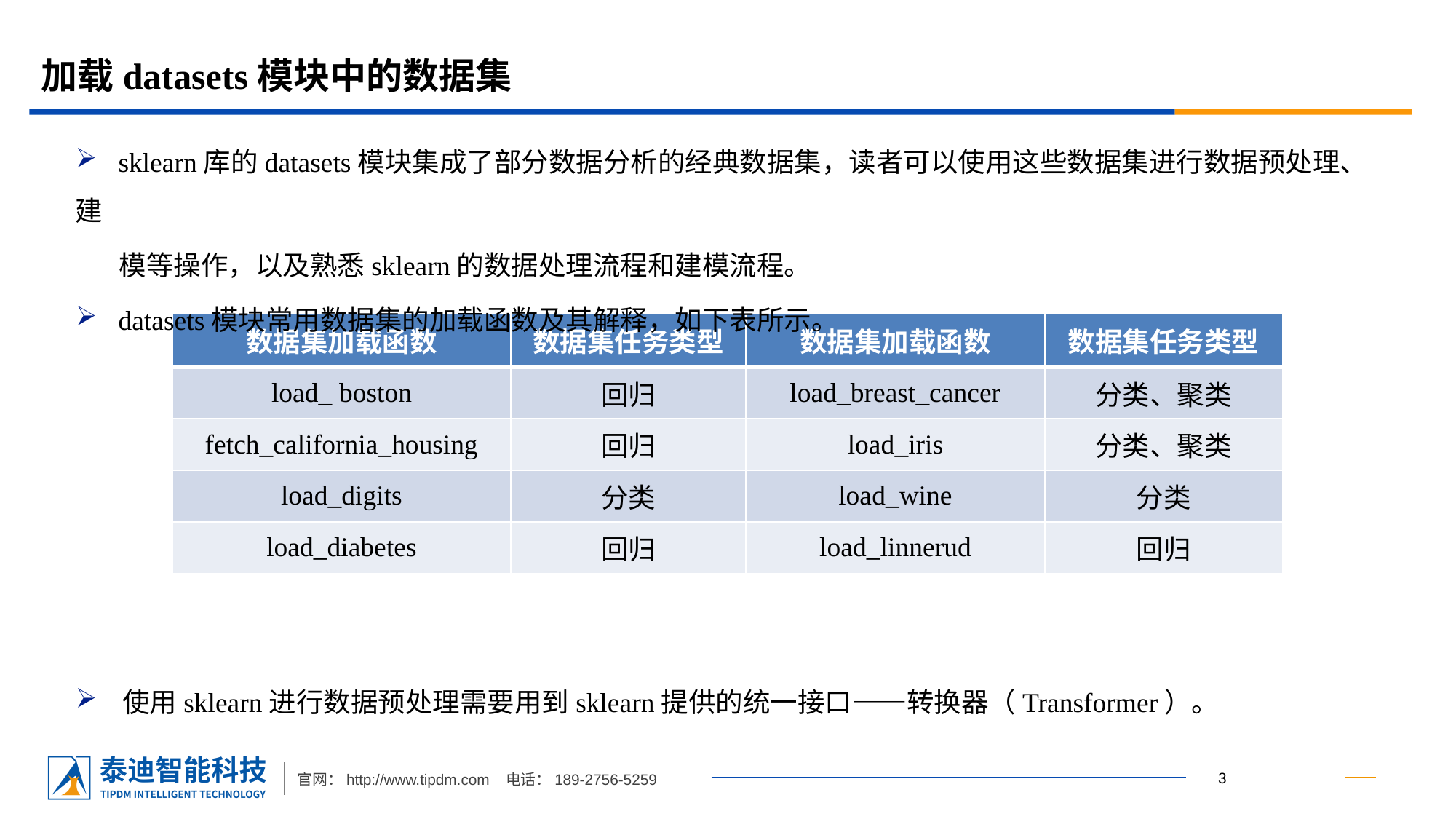

# 加载datasets模块中的数据集
   sklearn库的datasets模块集成了部分数据分析的经典数据集，读者可以使用这些数据集进行数据预处理、建
      模等操作，以及熟悉sklearn的数据处理流程和建模流程。
   datasets模块常用数据集的加载函数及其解释，如下表所示。

   使用sklearn进行数据预处理需要用到sklearn提供的统一接口——转换器（Transformer）。
| 数据集加载函数 | 数据集任务类型 | 数据集加载函数 | 数据集任务类型 |
| --- | --- | --- | --- |
| load\_ boston | 回归 | load\_breast\_cancer | 分类、聚类 |
| fetch\_california\_housing | 回归 | load\_iris | 分类、聚类 |
| load\_digits | 分类 | load\_wine | 分类 |
| load\_diabetes | 回归 | load\_linnerud | 回归 |